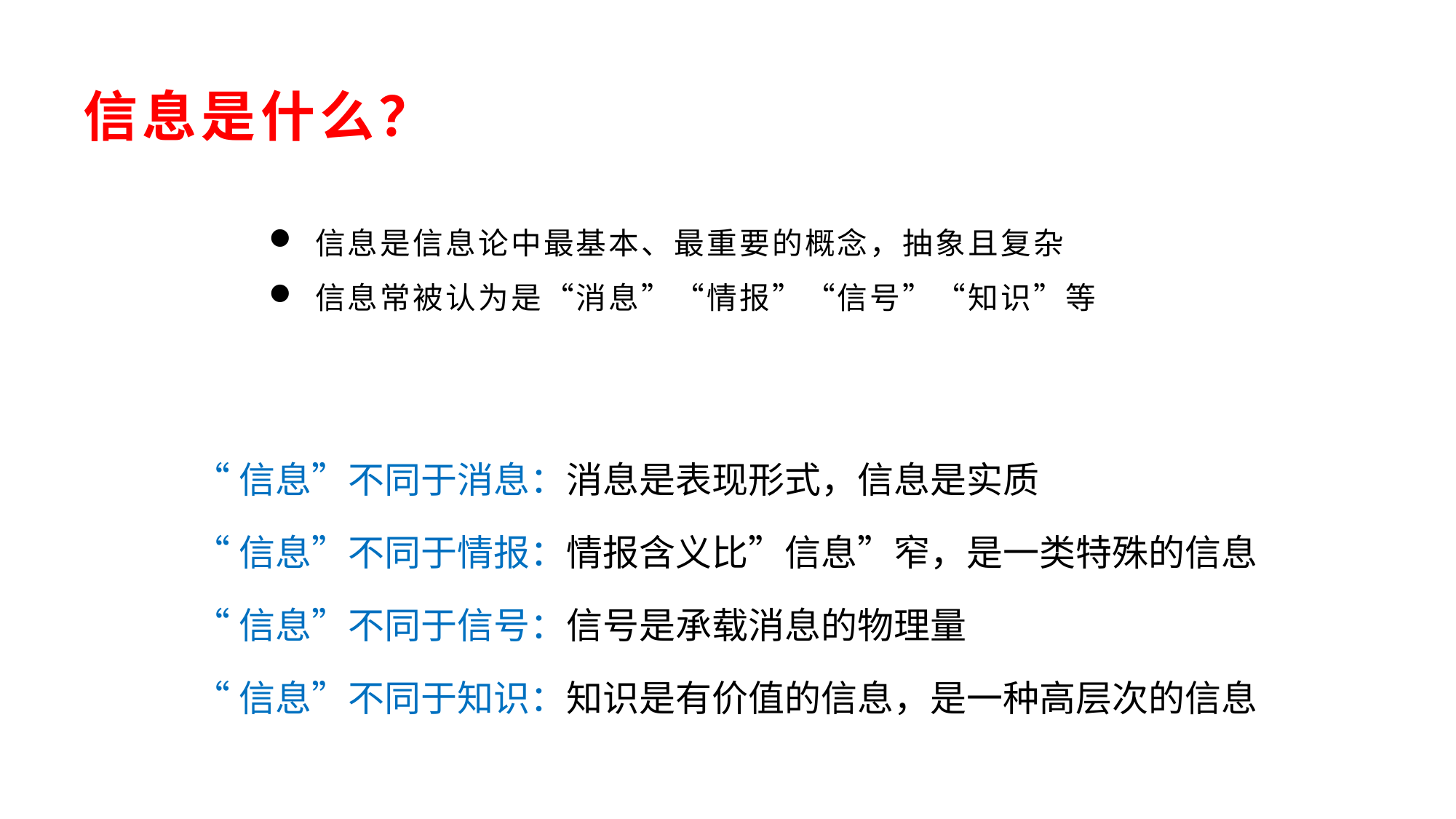

# 信息是什么？
信息是信息论中最基本、最重要的概念，抽象且复杂
信息常被认为是“消息”“情报”“信号”“知识”等
“信息”不同于消息：消息是表现形式，信息是实质
“信息”不同于情报：情报含义比”信息”窄，是一类特殊的信息
“信息”不同于信号：信号是承载消息的物理量
“信息”不同于知识：知识是有价值的信息，是一种高层次的信息